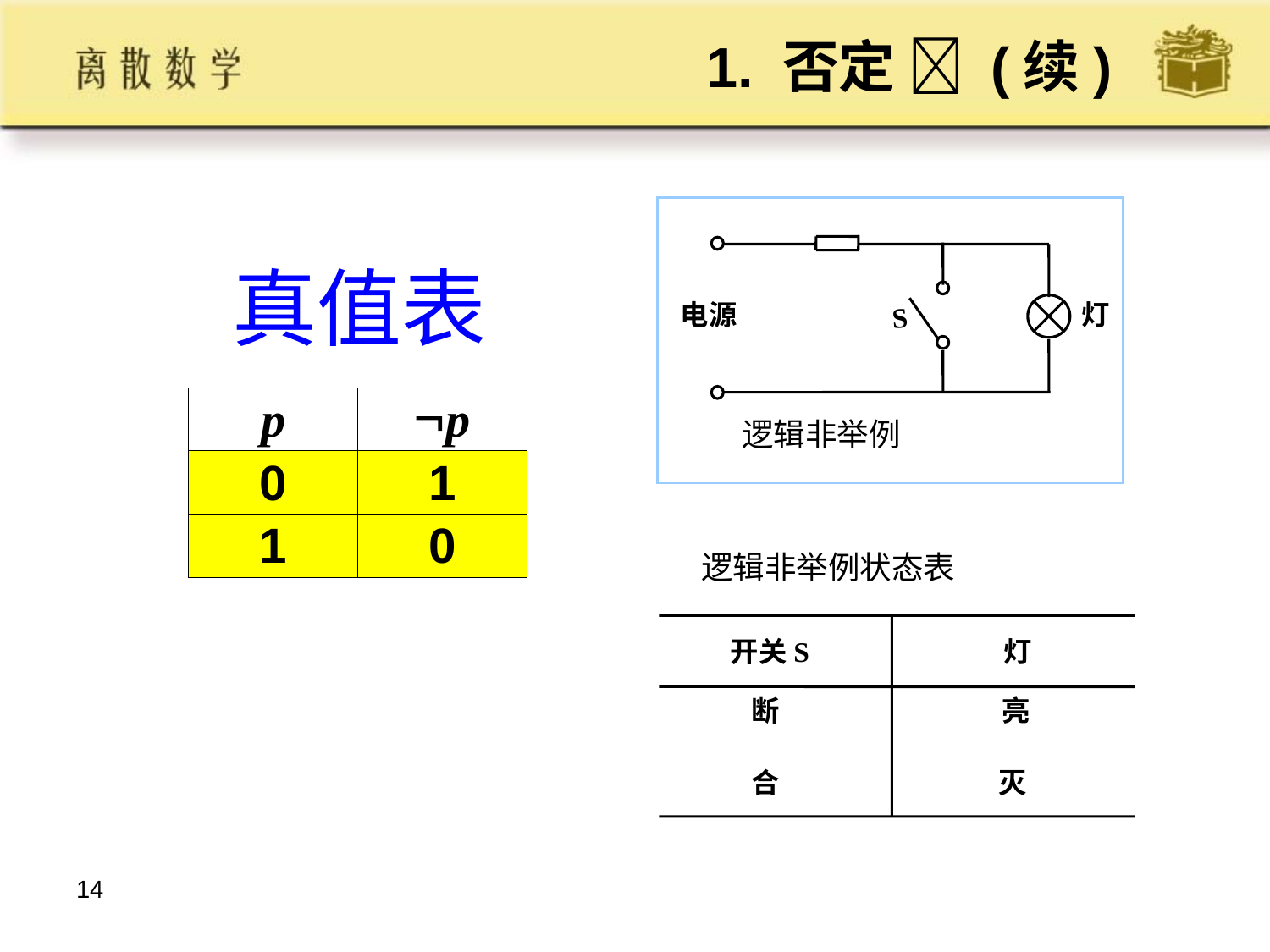

# 1. 否定 ¬ (续)

电源
灯

S

逻辑非举例
真值表
| p | ¬p |
| --- | --- |
| 0 | 1 |
| 1 | 0 |
逻辑非举例状态表

灯
开关S

断
亮
合
灭

14